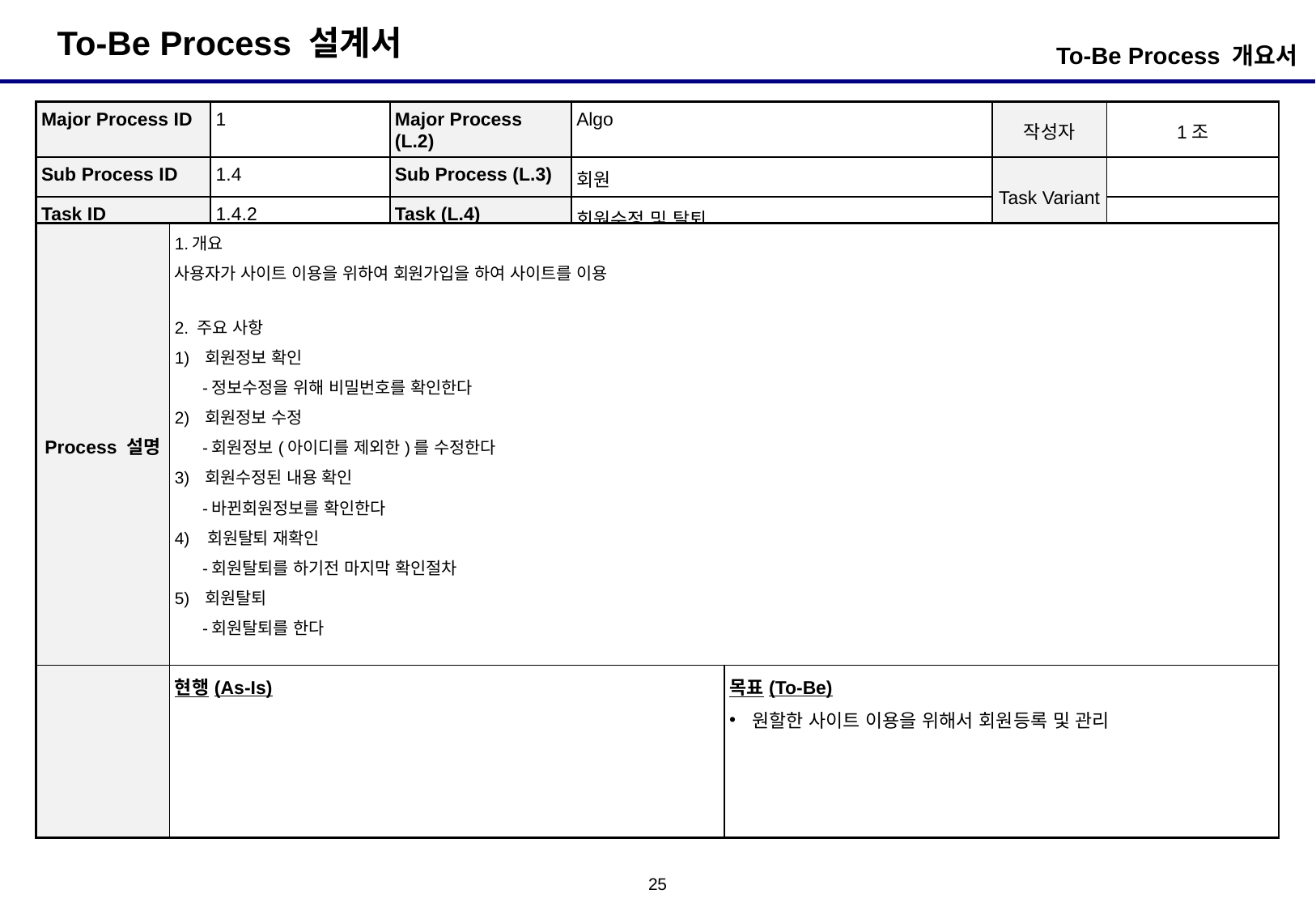

To-Be Process 개요서
| Major Process ID | 1 | Major Process (L.2) | Algo | 작성자 | 1조 |
| --- | --- | --- | --- | --- | --- |
| Sub Process ID | 1.4 | Sub Process (L.3) | 회원 | Task Variant |  |
| Task ID | 1.4.2 | Task (L.4) | 회원수정 및 탈퇴 |  |  |
| Process 설명 | 1.개요 사용자가 사이트 이용을 위하여 회원가입을 하여 사이트를 이용 2. 주요 사항 회원정보 확인 -정보수정을 위해 비밀번호를 확인한다 회원정보 수정 -회원정보(아이디를 제외한)를 수정한다 회원수정된 내용 확인 -바뀐회원정보를 확인한다 4) 회원탈퇴 재확인 -회원탈퇴를 하기전 마지막 확인절차 회원탈퇴 -회원탈퇴를 한다 |  |
| --- | --- | --- |
|  | 현행(As-Is) | 목표(To-Be) 원할한 사이트 이용을 위해서 회원등록 및 관리 |